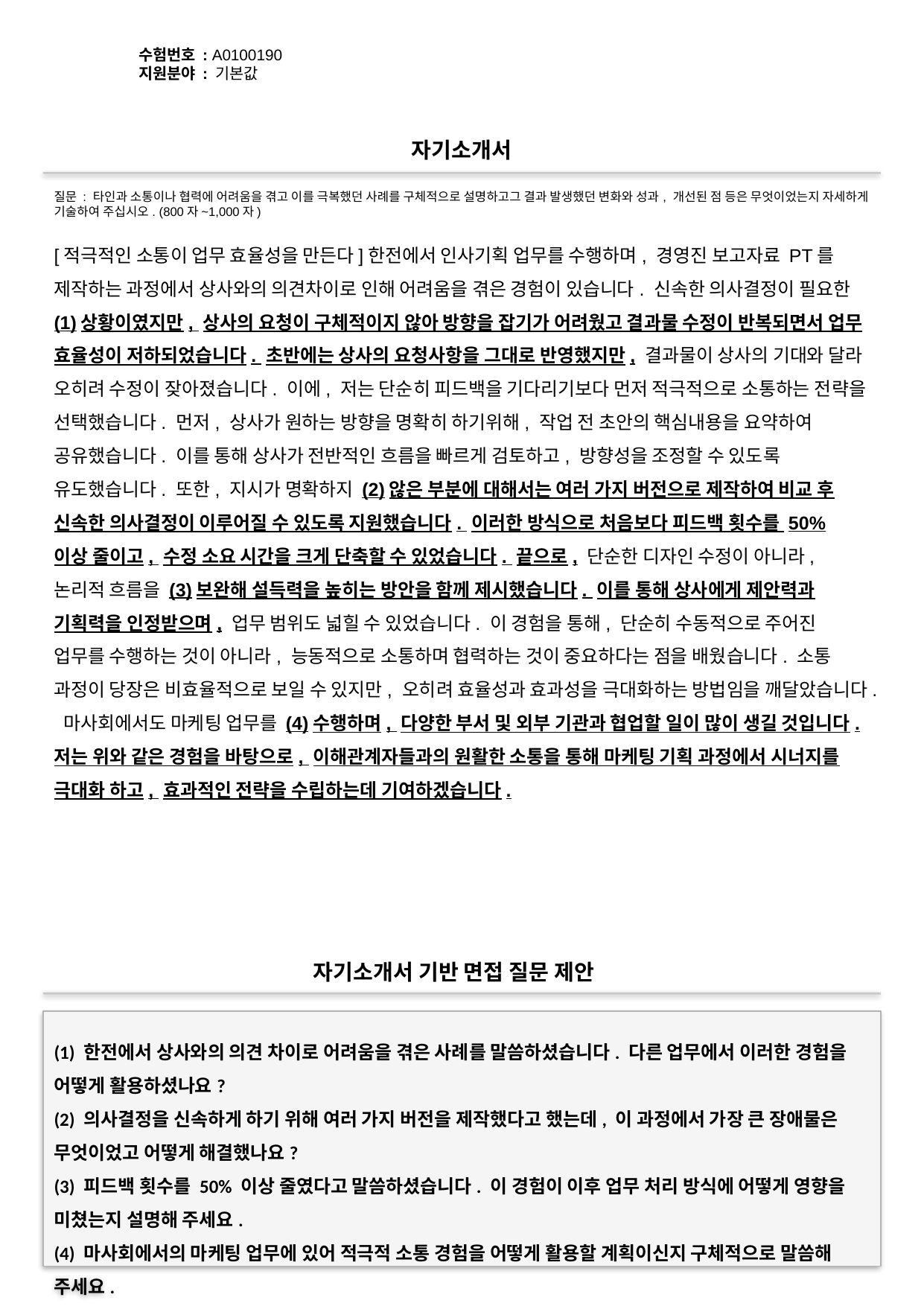

수험번호 : A0100190
지원분야 : 기본값
#

자기소개서

질문 : 타인과 소통이나 협력에 어려움을 겪고 이를 극복했던 사례를 구체적으로 설명하고그 결과 발생했던 변화와 성과, 개선된 점 등은 무엇이었는지 자세하게 기술하여 주십시오. (800자~1,000자)

[적극적인 소통이 업무 효율성을 만든다]한전에서 인사기획 업무를 수행하며, 경영진 보고자료 PT를 제작하는 과정에서 상사와의 의견차이로 인해 어려움을 겪은 경험이 있습니다. 신속한 의사결정이 필요한 (1)상황이였지만, 상사의 요청이 구체적이지 않아 방향을 잡기가 어려웠고 결과물 수정이 반복되면서 업무 효율성이 저하되었습니다. 초반에는 상사의 요청사항을 그대로 반영했지만, 결과물이 상사의 기대와 달라 오히려 수정이 잦아졌습니다. 이에, 저는 단순히 피드백을 기다리기보다 먼저 적극적으로 소통하는 전략을 선택했습니다. 먼저, 상사가 원하는 방향을 명확히 하기위해, 작업 전 초안의 핵심내용을 요약하여 공유했습니다. 이를 통해 상사가 전반적인 흐름을 빠르게 검토하고, 방향성을 조정할 수 있도록 유도했습니다. 또한, 지시가 명확하지 (2)않은 부분에 대해서는 여러 가지 버전으로 제작하여 비교 후 신속한 의사결정이 이루어질 수 있도록 지원했습니다. 이러한 방식으로 처음보다 피드백 횟수를 50% 이상 줄이고, 수정 소요 시간을 크게 단축할 수 있었습니다. 끝으로, 단순한 디자인 수정이 아니라, 논리적 흐름을 (3)보완해 설득력을 높히는 방안을 함께 제시했습니다. 이를 통해 상사에게 제안력과 기획력을 인정받으며, 업무 범위도 넓힐 수 있었습니다. 이 경험을 통해, 단순히 수동적으로 주어진 업무를 수행하는 것이 아니라, 능동적으로 소통하며 협력하는 것이 중요하다는 점을 배웠습니다. 소통 과정이 당장은 비효율적으로 보일 수 있지만, 오히려 효율성과 효과성을 극대화하는 방법임을 깨달았습니다. 마사회에서도 마케팅 업무를 (4)수행하며, 다양한 부서 및 외부 기관과 협업할 일이 많이 생길 것입니다. 저는 위와 같은 경험을 바탕으로, 이해관계자들과의 원활한 소통을 통해 마케팅 기획 과정에서 시너지를 극대화 하고, 효과적인 전략을 수립하는데 기여하겠습니다.

자기소개서 기반 면접 질문 제안

(1) 한전에서 상사와의 의견 차이로 어려움을 겪은 사례를 말씀하셨습니다. 다른 업무에서 이러한 경험을 어떻게 활용하셨나요?
(2) 의사결정을 신속하게 하기 위해 여러 가지 버전을 제작했다고 했는데, 이 과정에서 가장 큰 장애물은 무엇이었고 어떻게 해결했나요?
(3) 피드백 횟수를 50% 이상 줄였다고 말씀하셨습니다. 이 경험이 이후 업무 처리 방식에 어떻게 영향을 미쳤는지 설명해 주세요.
(4) 마사회에서의 마케팅 업무에 있어 적극적 소통 경험을 어떻게 활용할 계획이신지 구체적으로 말씀해 주세요.